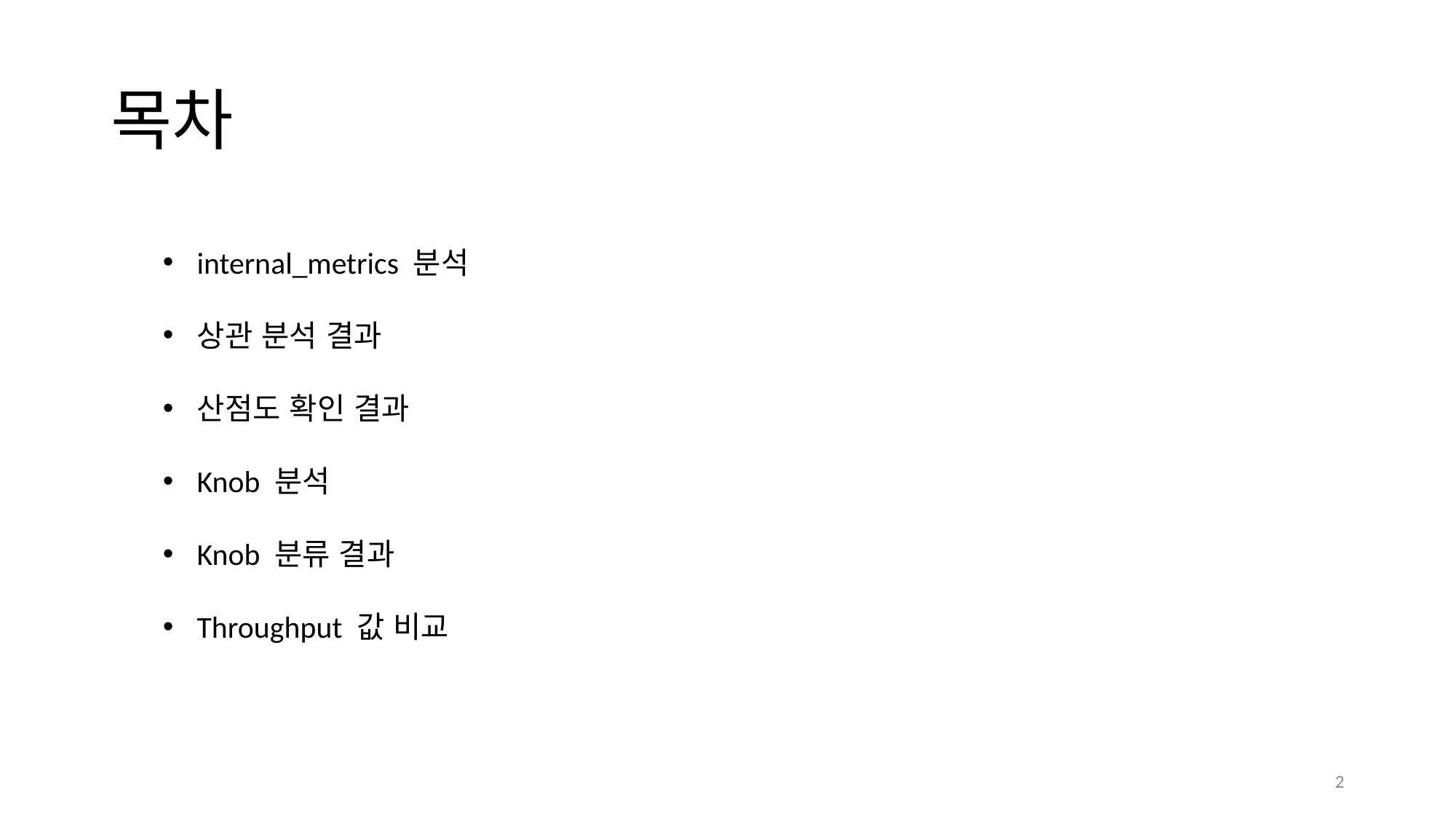

# 목차
internal_metrics 분석
상관 분석 결과
산점도 확인 결과
Knob 분석
Knob 분류 결과
Throughput 값 비교

2